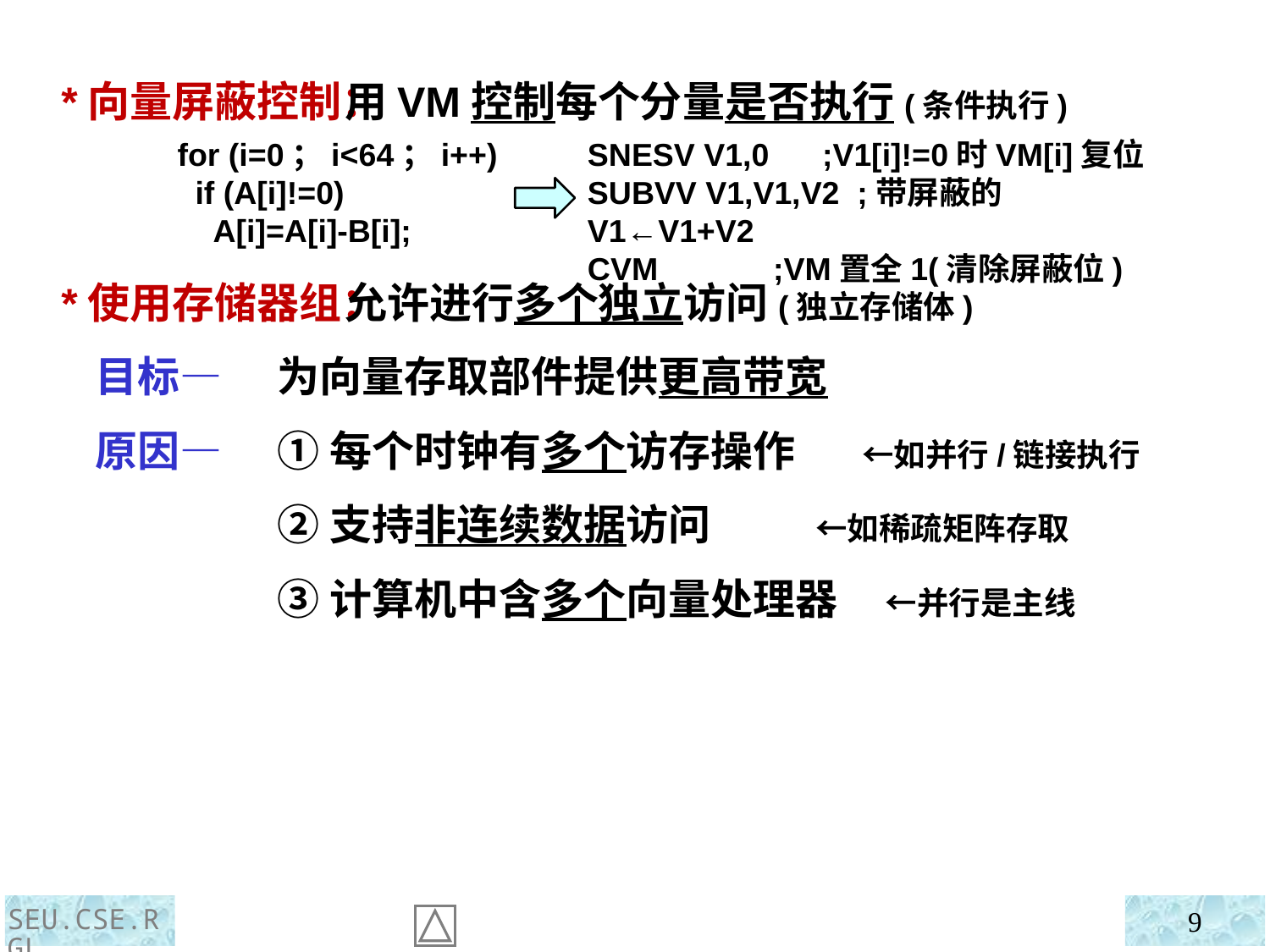

*向量屏蔽控制：

  *使用存储器组：
     目标—
     原因—
      用VM控制每个分量是否执行(条件执行)

      允许进行多个独立访问(独立存储体)
为向量存取部件提供更高带宽
①每个时钟有多个访存操作       ←如并行/链接执行
②支持非连续数据访问           ←如稀疏矩阵存取
③计算机中含多个向量处理器     ←并行是主线
for (i=0；i<64；i++)
  if (A[i]!=0)
    A[i]=A[i]-B[i];
SNESV V1,0      ;V1[i]!=0时VM[i]复位
SUBVV V1,V1,V2  ;带屏蔽的V1←V1+V2
CVM             ;VM置全1(清除屏蔽位)

SEU.CSE.RGL
9